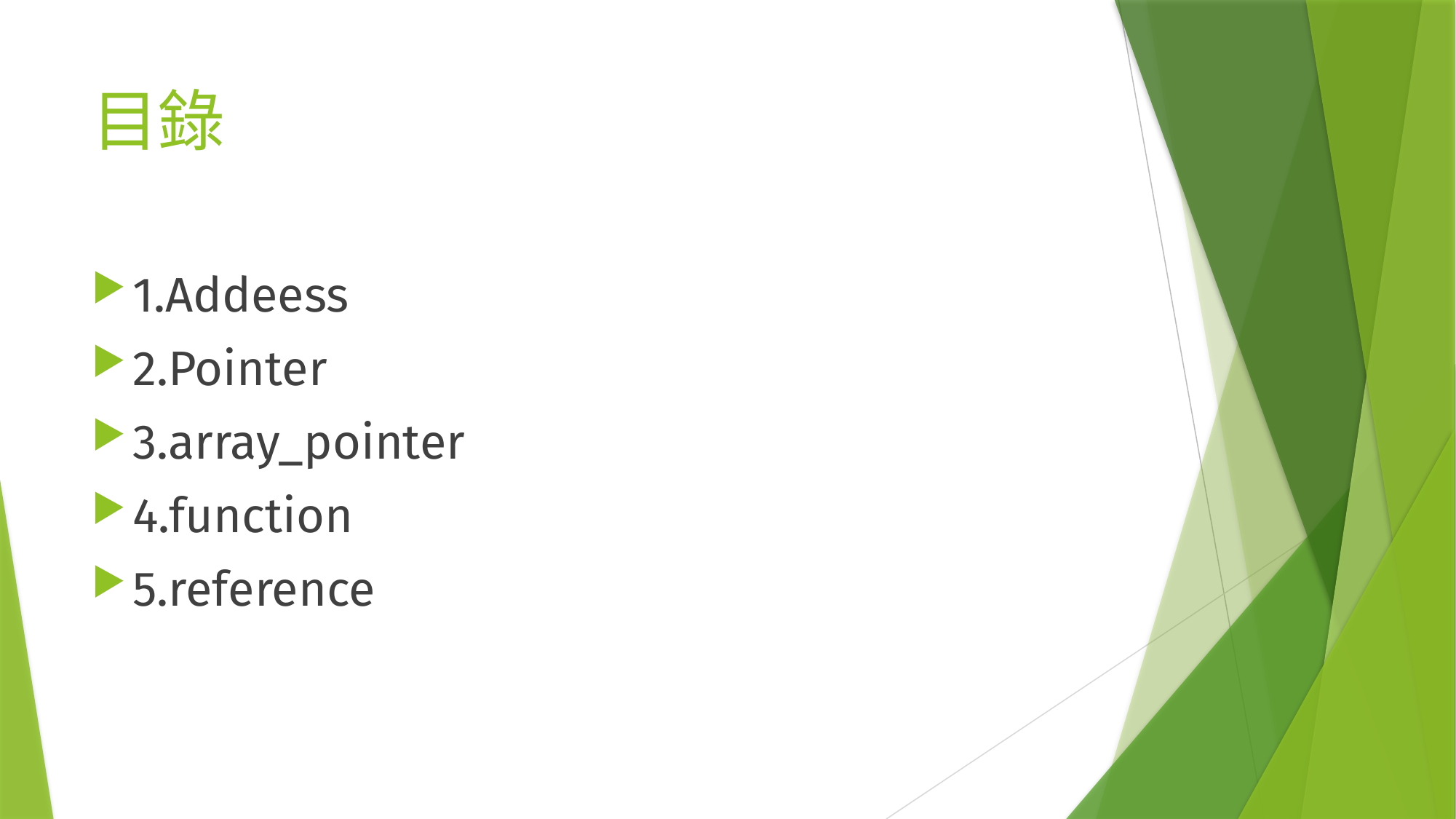

# 目錄
1.Addeess
2.Pointer
3.array_pointer
4.function
5.reference